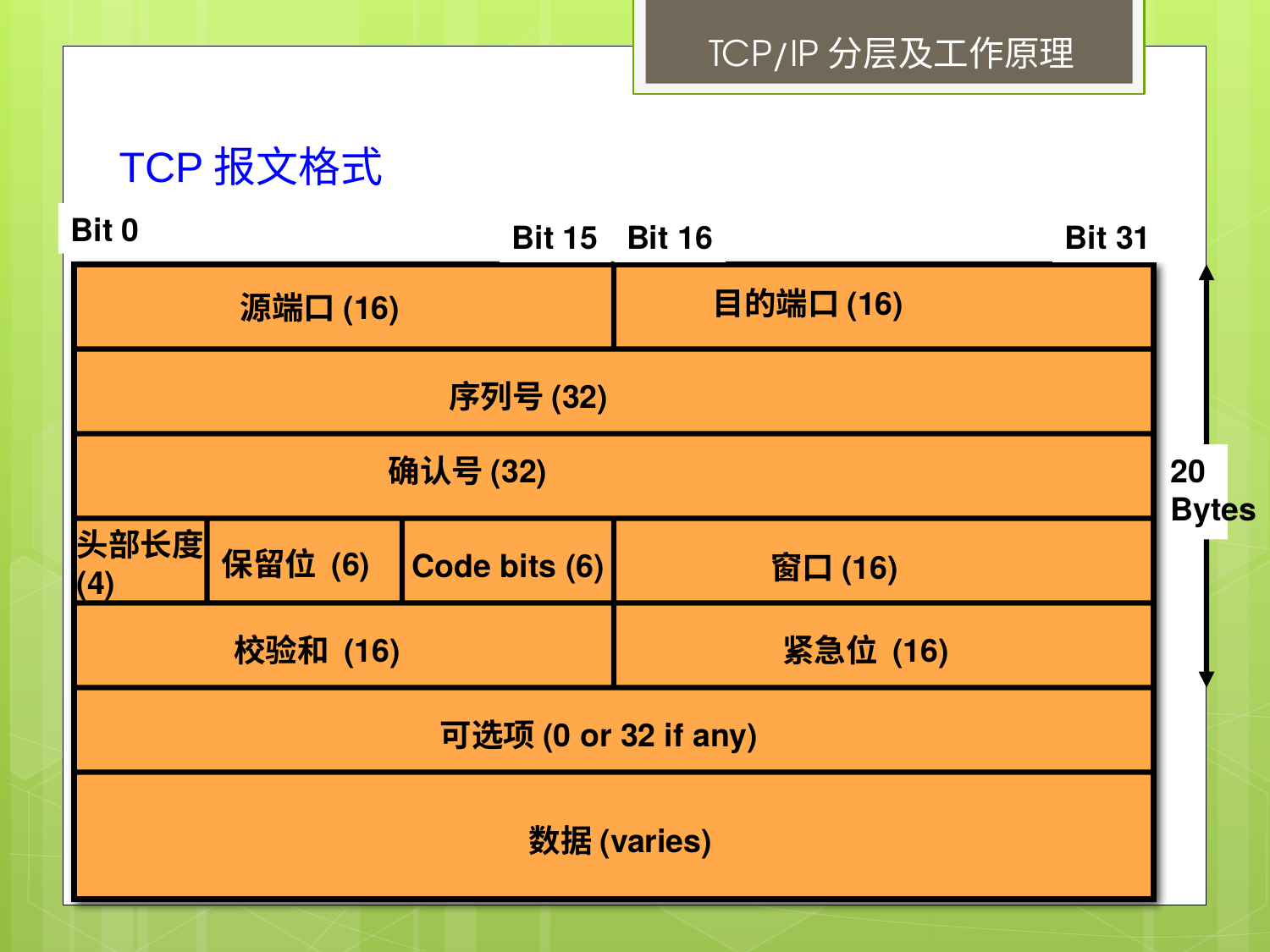

TCP/IP分层及工作原理
TCP报文格式
Bit 0
Bit 15
Bit 16
Bit 31

目的端口(16)
源端口(16)

序列号(32)

确认号(32)
20
Bytes

头部长度(4)

保留位 (6)
Code bits (6)
窗口(16)

校验和 (16)
紧急位 (16)

可选项(0 or 32 if any)

数据(varies)